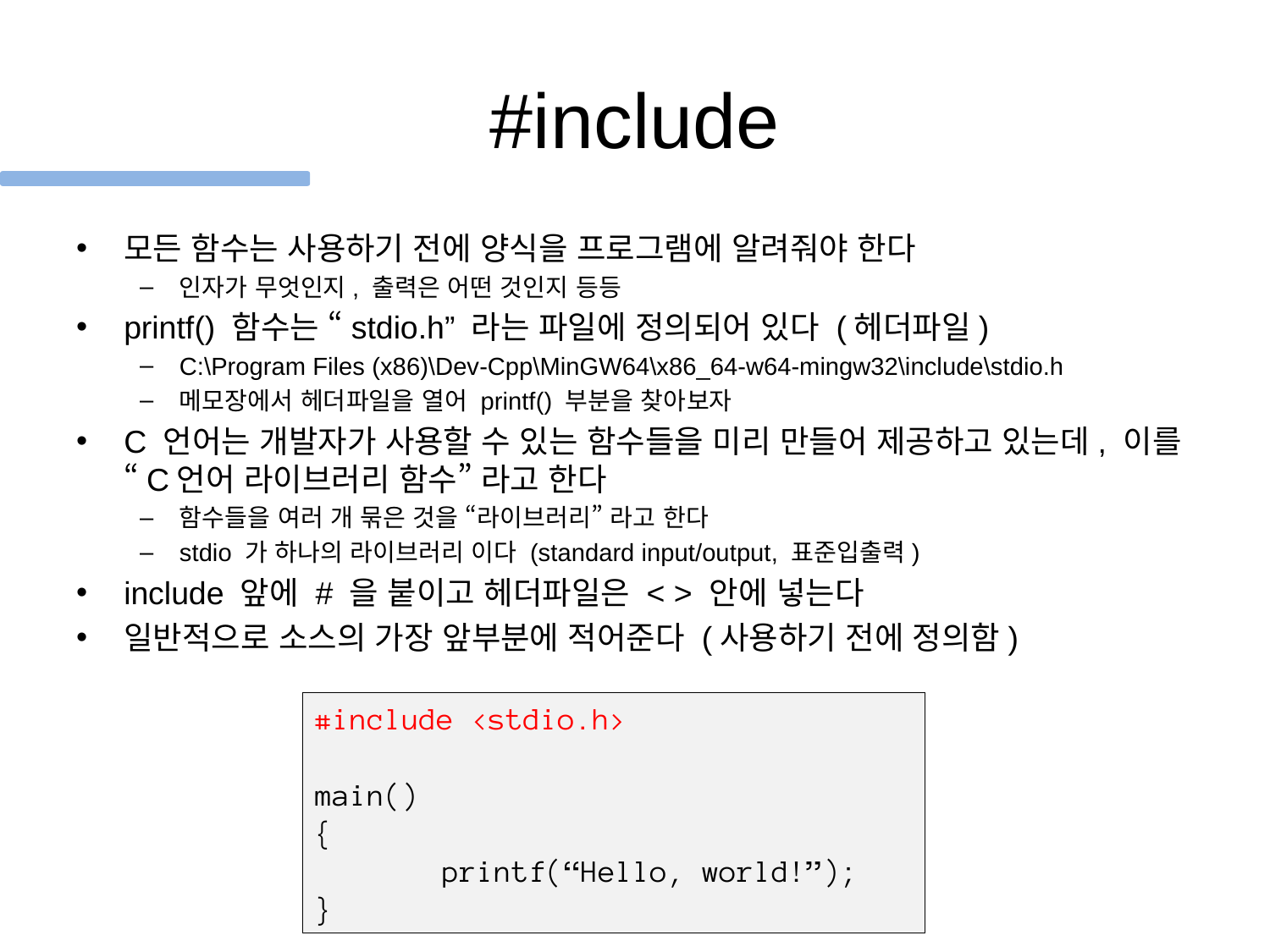

# #include

모든 함수는 사용하기 전에 양식을 프로그램에 알려줘야 한다
인자가 무엇인지, 출력은 어떤 것인지 등등
printf() 함수는 “stdio.h” 라는 파일에 정의되어 있다 (헤더파일)
C:\Program Files (x86)\Dev-Cpp\MinGW64\x86_64-w64-mingw32\include\stdio.h
메모장에서 헤더파일을 열어 printf() 부분을 찾아보자
C 언어는 개발자가 사용할 수 있는 함수들을 미리 만들어 제공하고 있는데, 이를 “C언어 라이브러리 함수” 라고 한다
함수들을 여러 개 묶은 것을 “라이브러리” 라고 한다
stdio 가 하나의 라이브러리 이다 (standard input/output, 표준입출력)
include 앞에 # 을 붙이고 헤더파일은 < > 안에 넣는다
일반적으로 소스의 가장 앞부분에 적어준다 (사용하기 전에 정의함)
#include <stdio.h>

main()
{
	printf(“Hello, world!”);
}